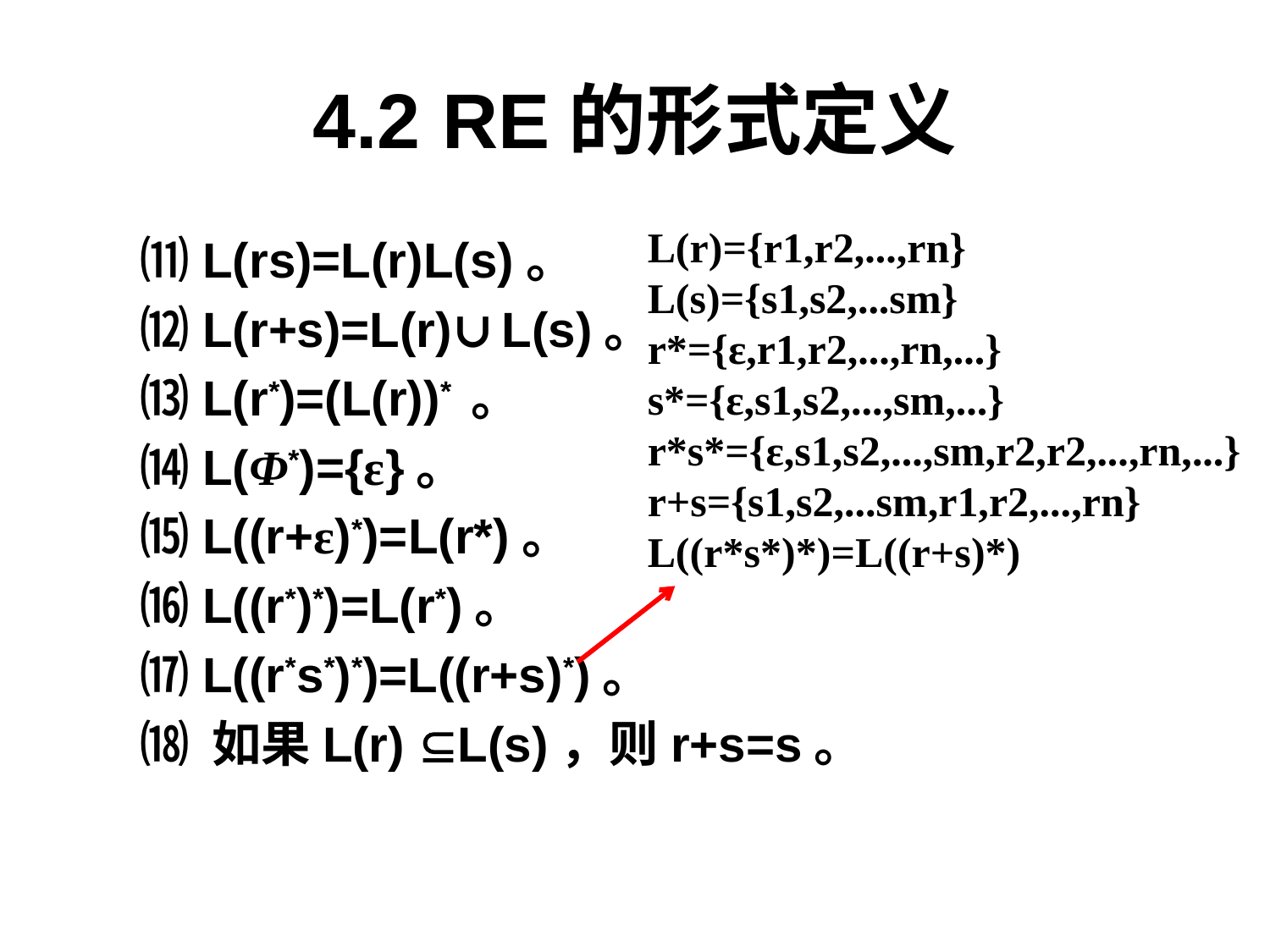

# 4.2 RE的形式定义
L(r)={r1,r2,...,rn}
L(s)={s1,s2,...sm}
r*={ε,r1,r2,...,rn,...}
s*={ε,s1,s2,...,sm,...}
r*s*={ε,s1,s2,...,sm,r2,r2,...,rn,...}
r+s={s1,s2,...sm,r1,r2,...,rn}
L((r*s*)*)=L((r+s)*)

⑾ L(rs)=L(r)L(s)。
⑿ L(r+s)=L(r)∪L(s)。
⒀ L(r*)=(L(r))* 。
⒁ L(Φ*)={ε}。
⒂ L((r+ε)*)=L(r*)。
⒃ L((r*)*)=L(r*)。
⒄ L((r*s*)*)=L((r+s)*)。
⒅ 如果L(r) ⊆L(s)，则r+s=s。

18